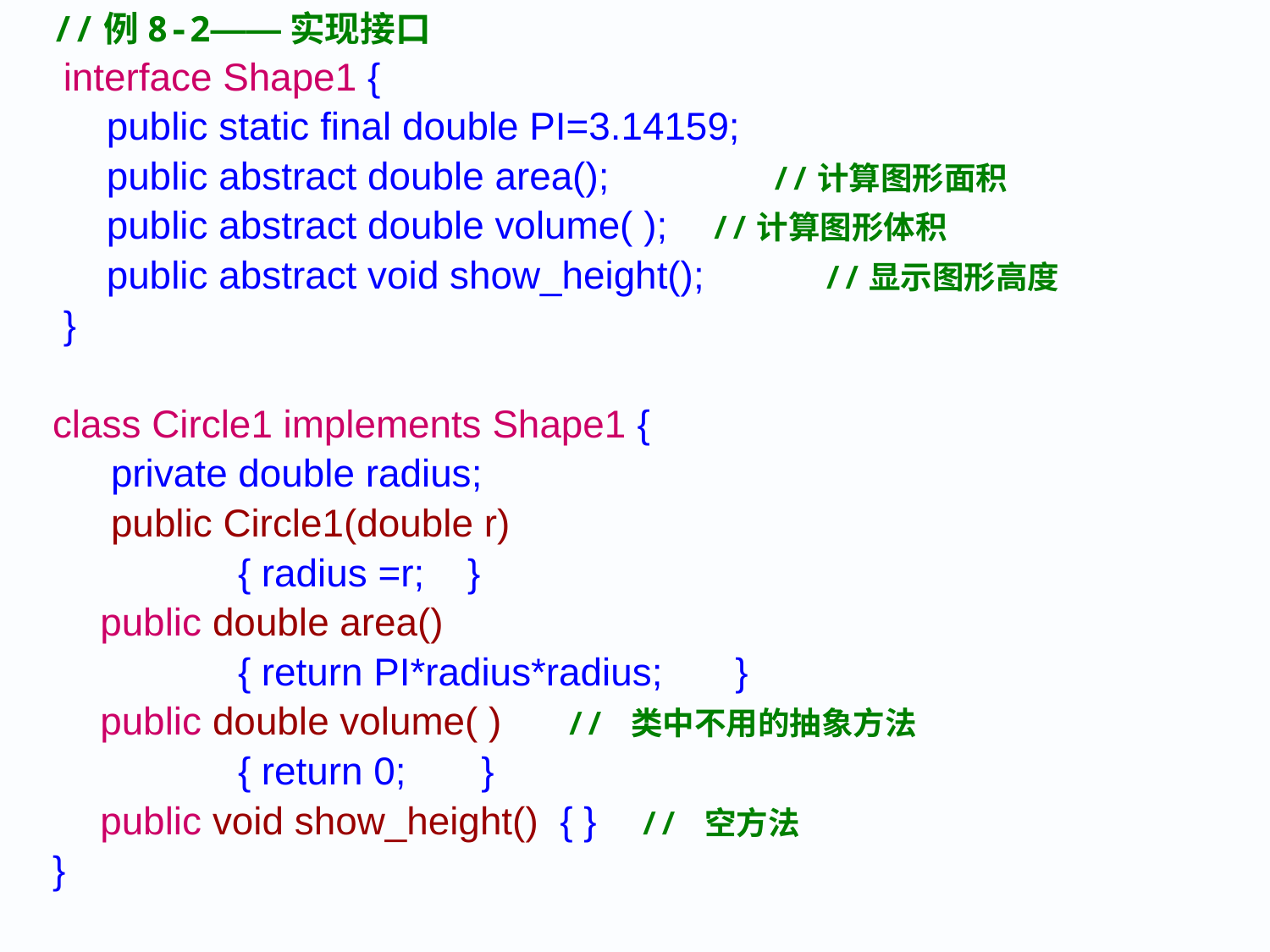

//例8-2——实现接口
 interface Shape1 {
     public static final double PI=3.14159;
     public abstract double area();               //计算图形面积
     public abstract double volume( );    //计算图形体积
     public abstract void show_height();           //显示图形高度
 }

class Circle1 implements Shape1 {
 	 private double radius;
	 public Circle1(double r)
    		 { radius =r;    }
	public double area()
		 { return PI*radius*radius;	}
 	public double volume( )      // 类中不用的抽象方法
		 { return 0;	}
	public void show_height()  { }    // 空方法
}